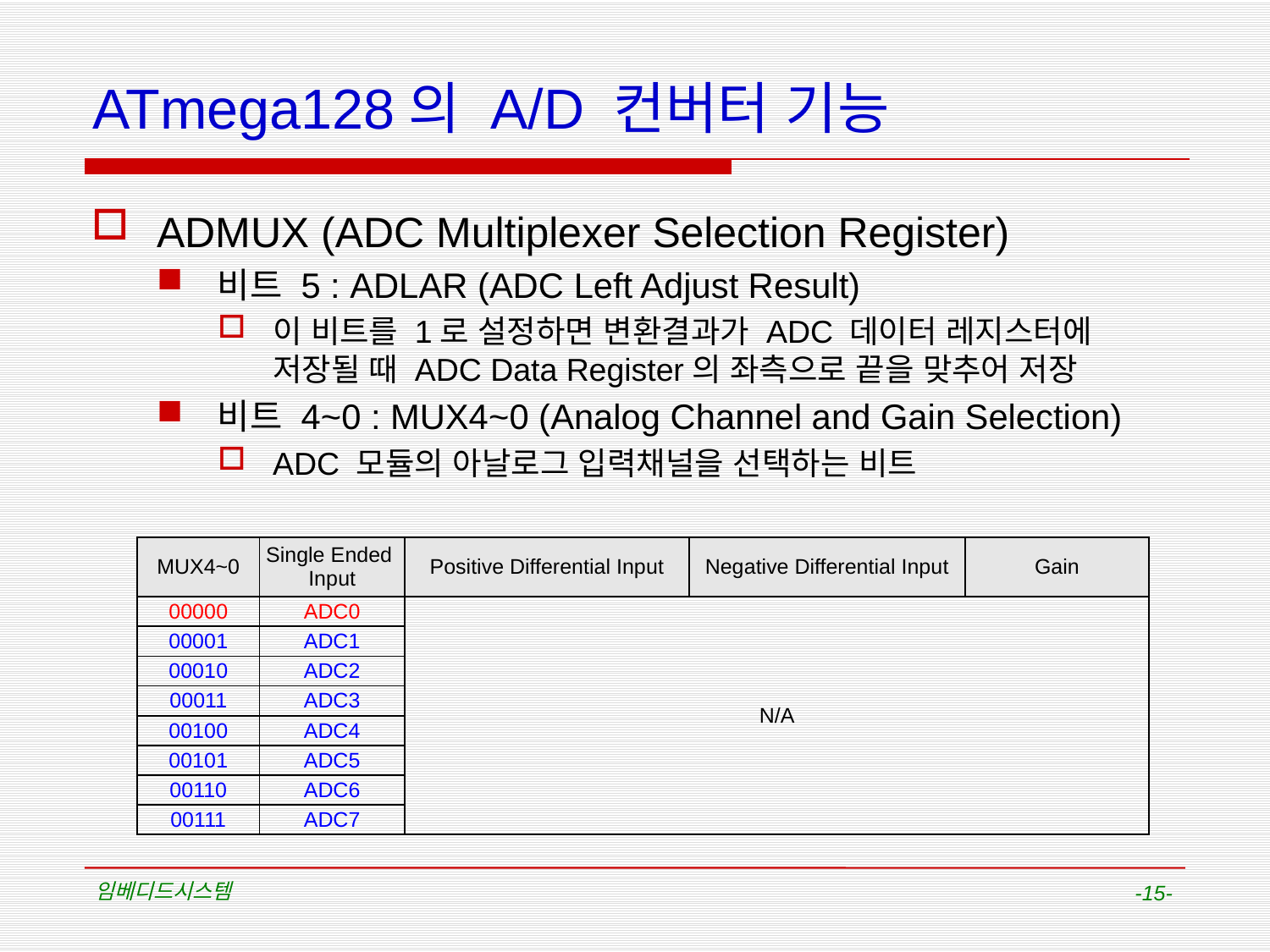

# ATmega128의 A/D 컨버터 기능
ADMUX (ADC Multiplexer Selection Register)
비트 5 : ADLAR (ADC Left Adjust Result)
이 비트를 1로 설정하면 변환결과가 ADC 데이터 레지스터에 저장될 때 ADC Data Register의 좌측으로 끝을 맞추어 저장
비트 4~0 : MUX4~0 (Analog Channel and Gain Selection)
ADC 모듈의 아날로그 입력채널을 선택하는 비트
| MUX4~0 | Single Ended Input | Positive Differential Input | Negative Differential Input | Gain |
| --- | --- | --- | --- | --- |
| 00000 | ADC0 | N/A |  |  |
| 00001 | ADC1 |  |  |  |
| 00010 | ADC2 |  |  |  |
| 00011 | ADC3 |  |  |  |
| 00100 | ADC4 |  |  |  |
| 00101 | ADC5 |  |  |  |
| 00110 | ADC6 |  |  |  |
| 00111 | ADC7 |  |  |  |
임베디드시스템
-15-